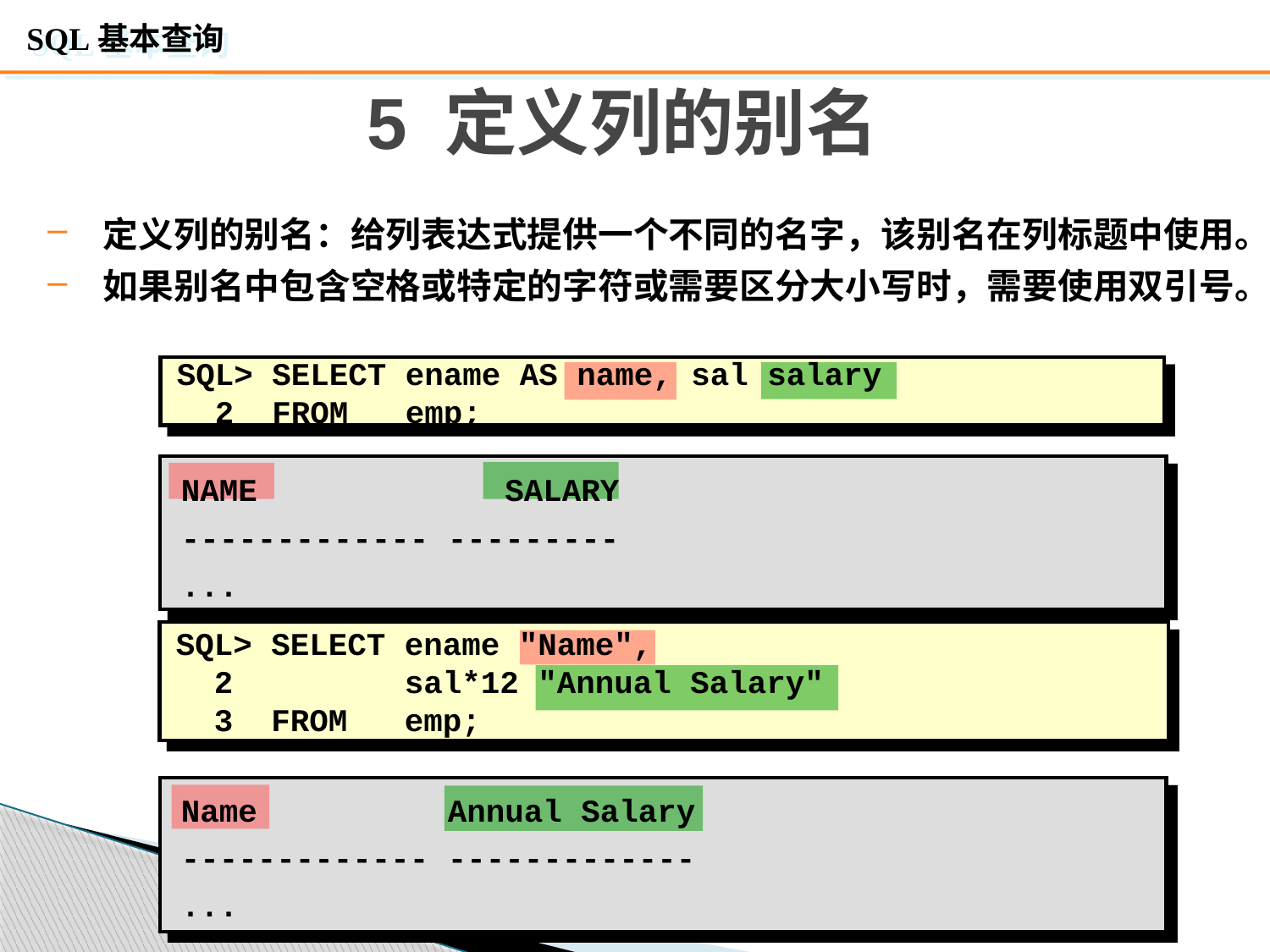

# 5 定义列的别名
定义列的别名：给列表达式提供一个不同的名字，该别名在列标题中使用。
如果别名中包含空格或特定的字符或需要区分大小写时，需要使用双引号。
SQL> SELECT ename AS name, sal salary
  2  FROM   emp;

NAME             SALARY
------------- ---------
...

SQL> SELECT ename "Name",
  2         sal*12 "Annual Salary"
  3  FROM   emp;

Name          Annual Salary
------------- -------------
...